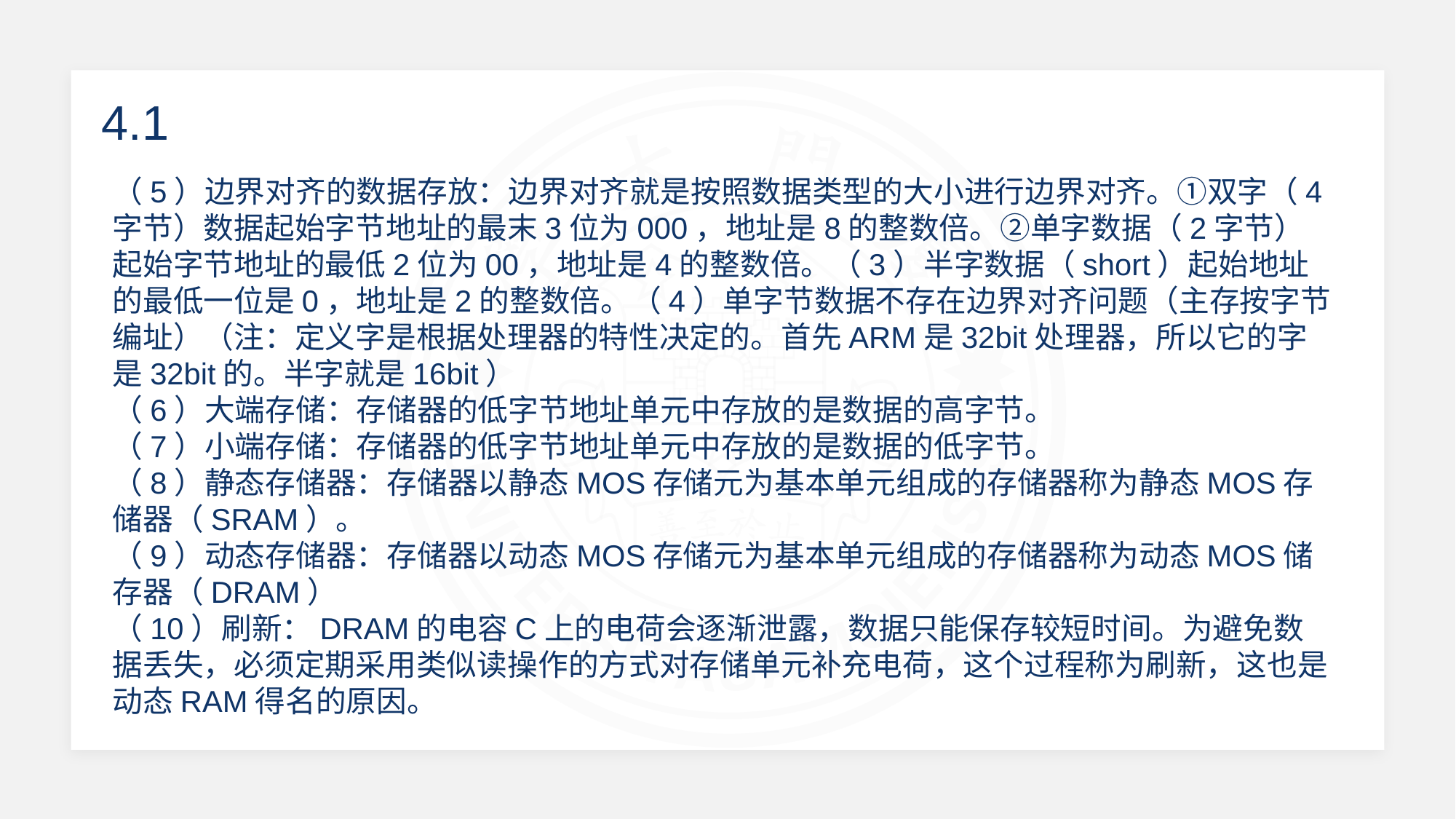

4.1
（5）边界对齐的数据存放：边界对齐就是按照数据类型的大小进行边界对齐。①双字（4字节）数据起始字节地址的最末3位为000，地址是8的整数倍。②单字数据（2字节）起始字节地址的最低2位为00，地址是4的整数倍。（3）半字数据（short）起始地址的最低一位是0，地址是2的整数倍。（4）单字节数据不存在边界对齐问题（主存按字节编址）（注：定义字是根据处理器的特性决定的。首先ARM是32bit处理器，所以它的字是32bit的。半字就是16bit）
（6）大端存储：存储器的低字节地址单元中存放的是数据的高字节。
（7）小端存储：存储器的低字节地址单元中存放的是数据的低字节。
（8）静态存储器：存储器以静态MOS存储元为基本单元组成的存储器称为静态MOS存储器（SRAM）。
（9）动态存储器：存储器以动态MOS存储元为基本单元组成的存储器称为动态MOS储存器（DRAM）
（10）刷新：DRAM的电容C上的电荷会逐渐泄露，数据只能保存较短时间。为避免数据丢失，必须定期采用类似读操作的方式对存储单元补充电荷，这个过程称为刷新，这也是动态RAM得名的原因。